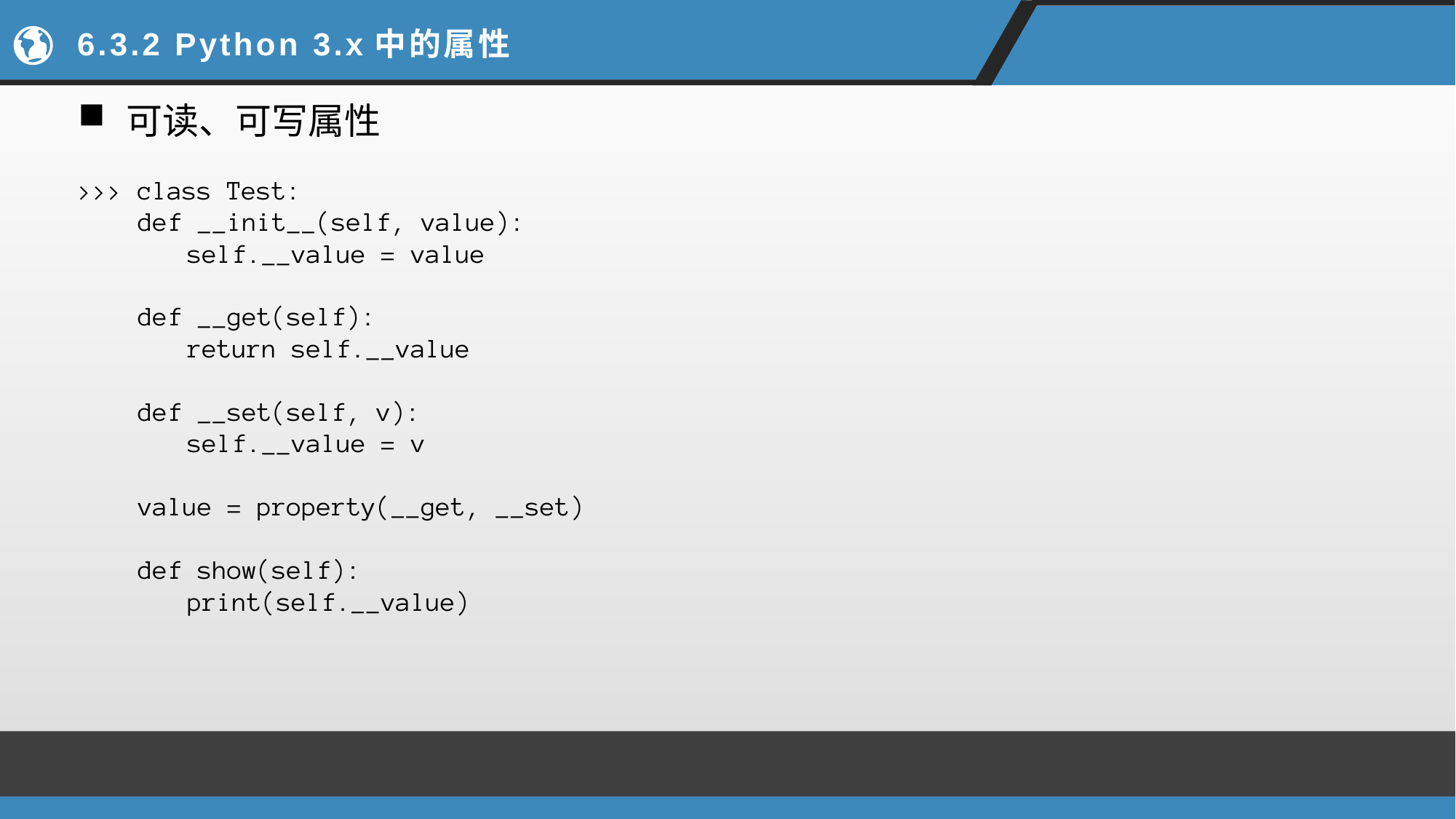

# 6.3.2 Python 3.x中的属性

可读、可写属性

>>> class Test:
	    def __init__(self, value):
		self.__value = value

	    def __get(self):
		return self.__value

	    def __set(self, v):
		self.__value = v

	    value = property(__get, __set)

	    def show(self):
		print(self.__value)
47